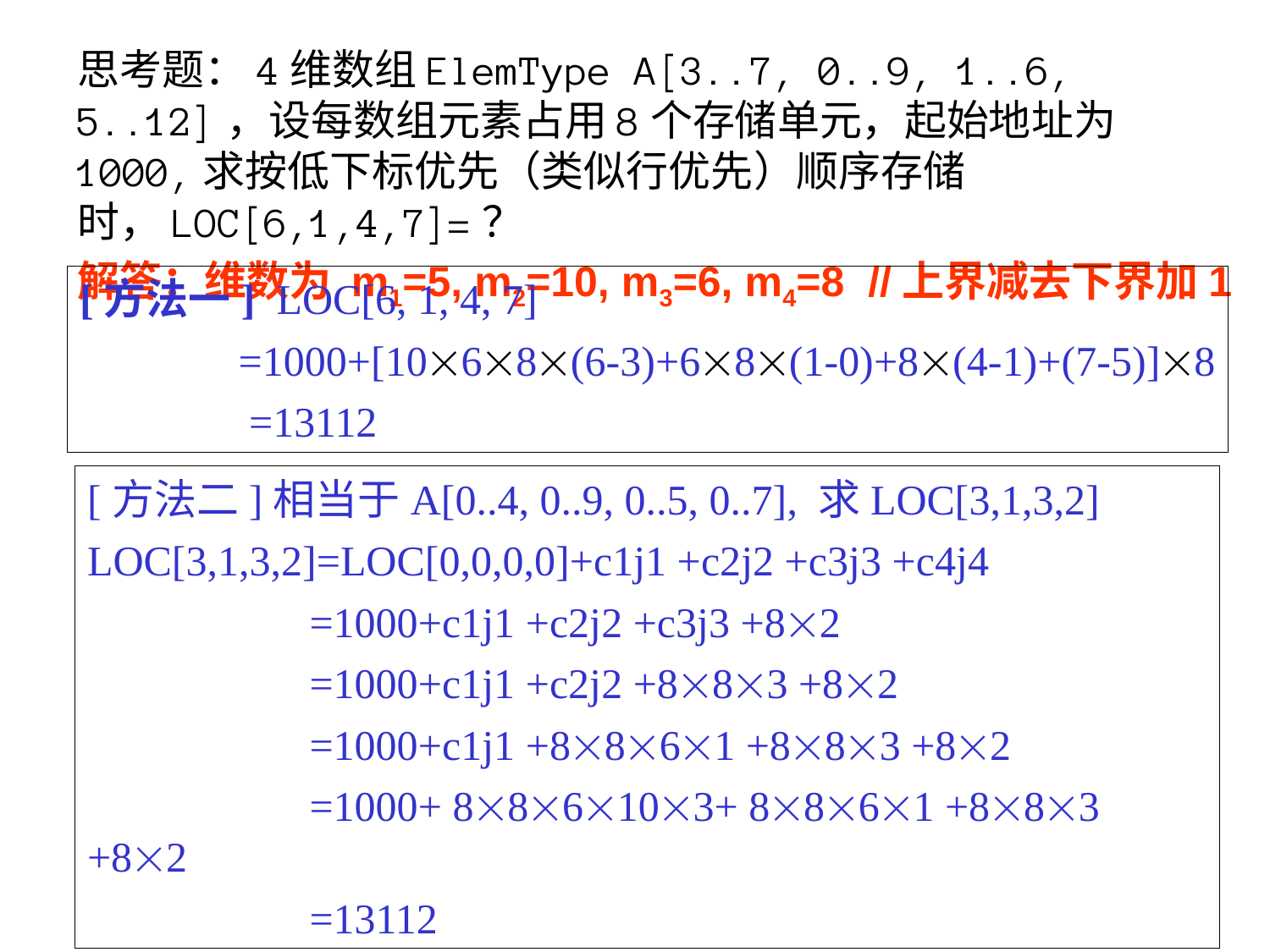

思考题：4维数组ElemType A[3..7, 0..9, 1..6, 5..12]，设每数组元素占用8个存储单元，起始地址为1000,求按低下标优先（类似行优先）顺序存储时，LOC[6,1,4,7]=？
解答：维数为 m1=5, m2=10, m3=6, m4=8  //上界减去下界加1
[方法一]  LOC[6, 1, 4, 7]
               =1000+[10×6×8×(6-3)+6×8×(1-0)+8×(4-1)+(7-5)]×8
                =13112
[方法二]相当于A[0..4, 0..9, 0..5, 0..7], 求LOC[3,1,3,2]
LOC[3,1,3,2]=LOC[0,0,0,0]+c1j1 +c2j2 +c3j3 +c4j4
                     =1000+c1j1 +c2j2 +c3j3 +8×2
                     =1000+c1j1 +c2j2 +8×8×3 +8×2
                     =1000+c1j1 +8×8×6×1 +8×8×3 +8×2
                     =1000+ 8×8×6×10×3+ 8×8×6×1 +8×8×3 +8×2
                     =13112